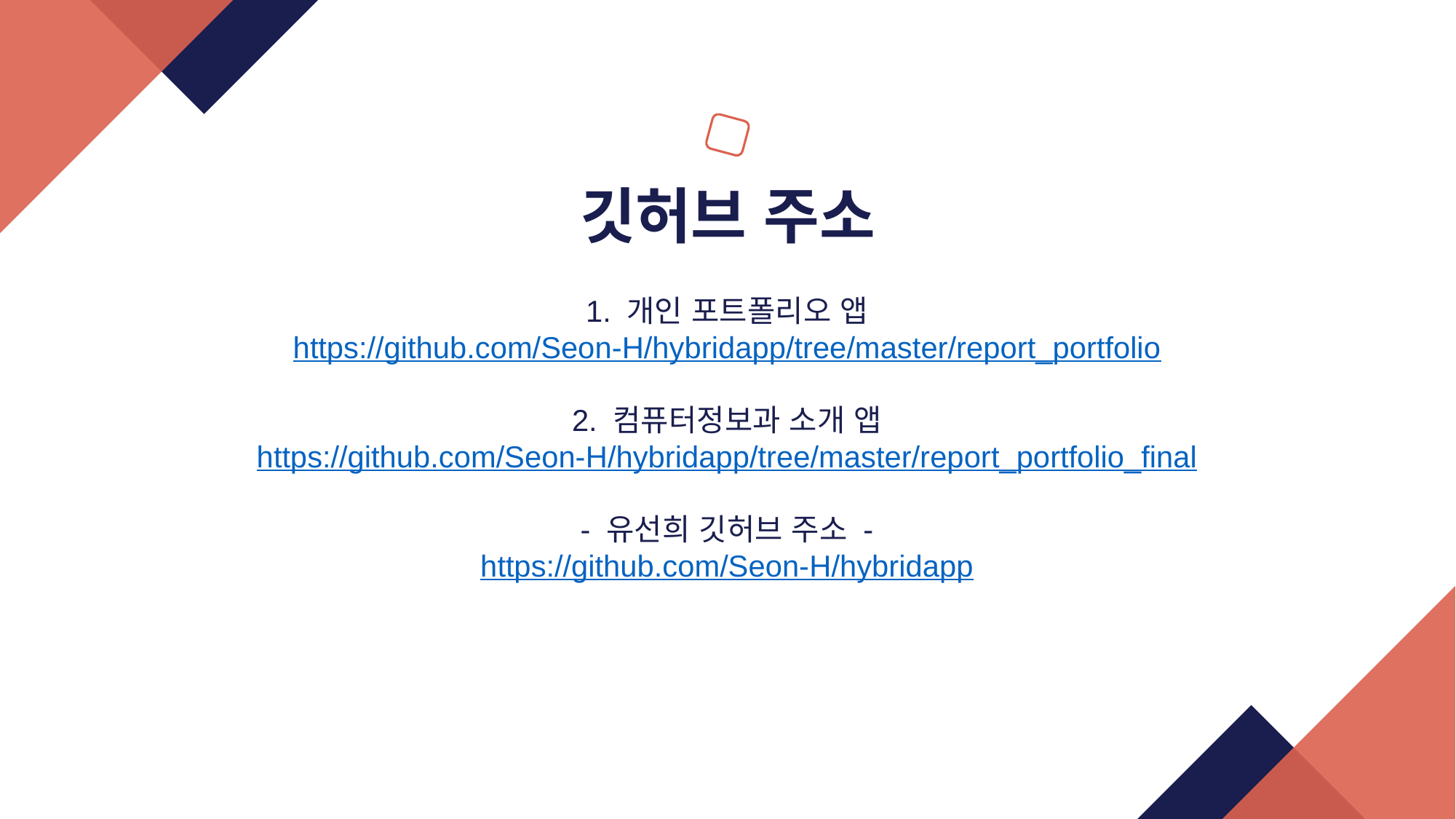

깃허브 주소
1. 개인 포트폴리오 앱
https://github.com/Seon-H/hybridapp/tree/master/report_portfolio

2. 컴퓨터정보과 소개 앱
https://github.com/Seon-H/hybridapp/tree/master/report_portfolio_final

- 유선희 깃허브 주소 -
https://github.com/Seon-H/hybridapp